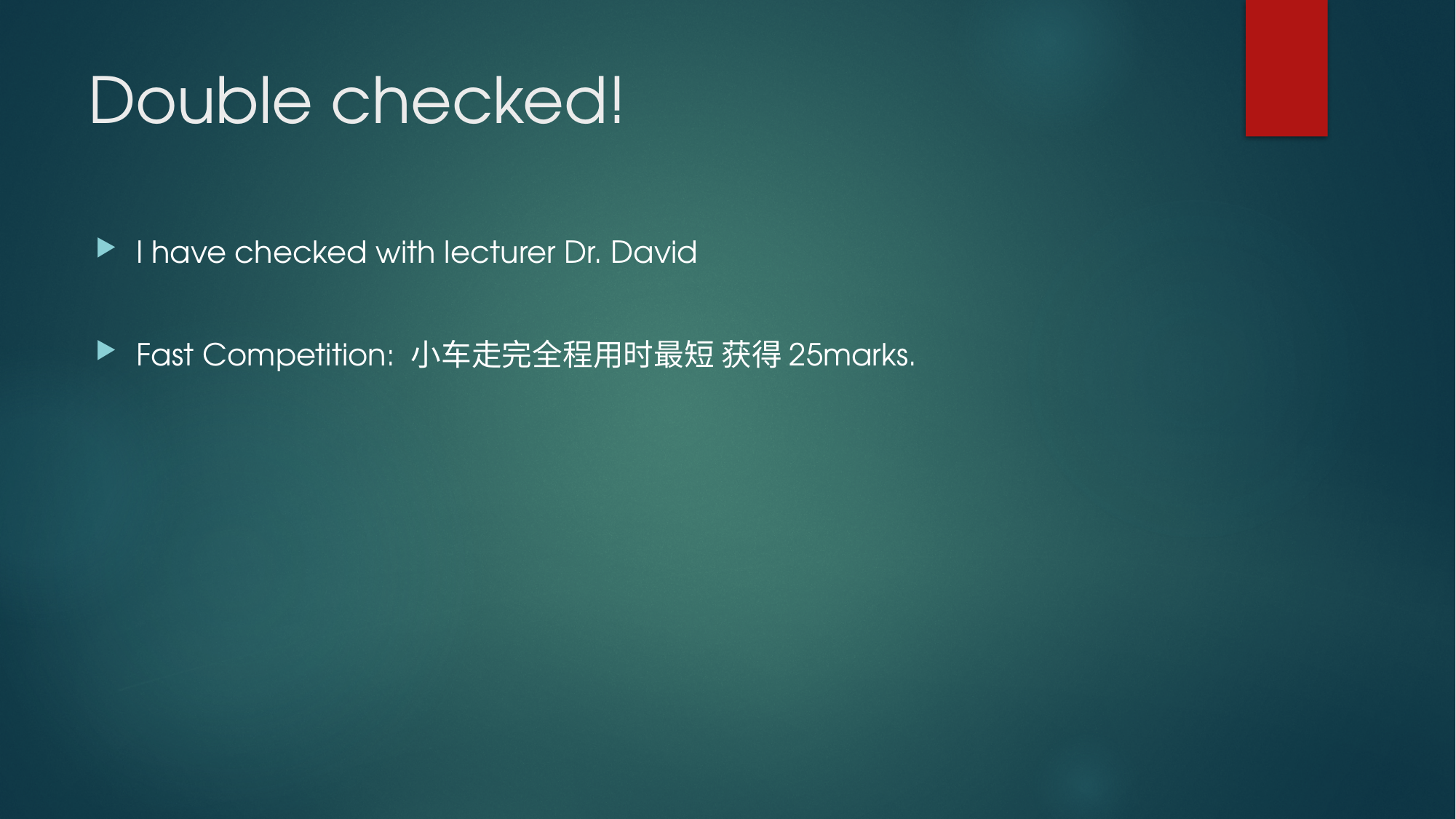

# Double checked!
I have checked with lecturer Dr. David

Fast Competition: 小车走完全程用时最短 获得25marks.